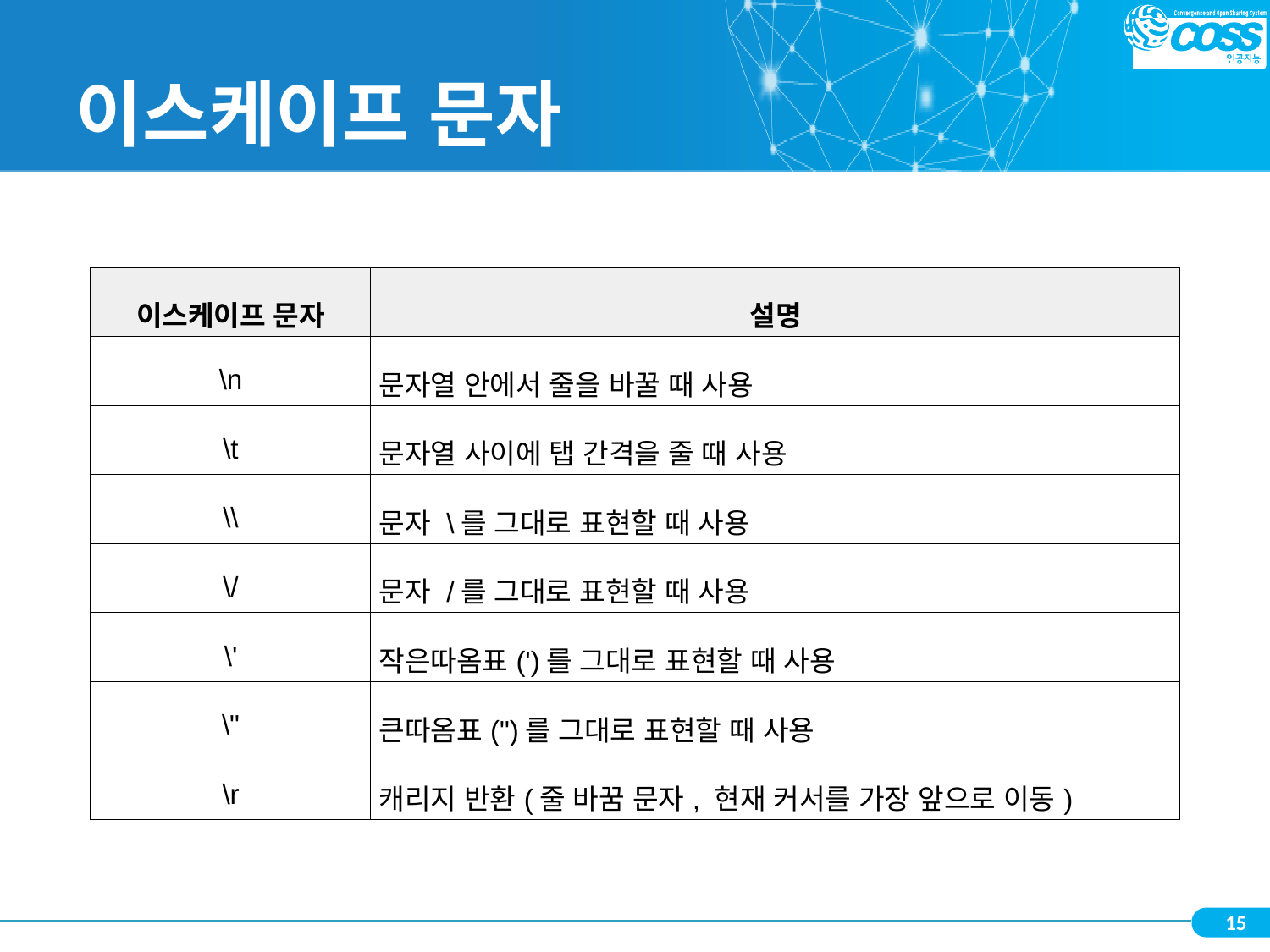

# 이스케이프 문자

| 이스케이프 문자 | 설명 |
| --- | --- |
| \n | 문자열 안에서 줄을 바꿀 때 사용 |
| \t | 문자열 사이에 탭 간격을 줄 때 사용 |
| \\ | 문자 \를 그대로 표현할 때 사용 |
| \/ | 문자 /를 그대로 표현할 때 사용 |
| \' | 작은따옴표(')를 그대로 표현할 때 사용 |
| \" | 큰따옴표(")를 그대로 표현할 때 사용 |
| \r | 캐리지 반환(줄 바꿈 문자, 현재 커서를 가장 앞으로 이동) |